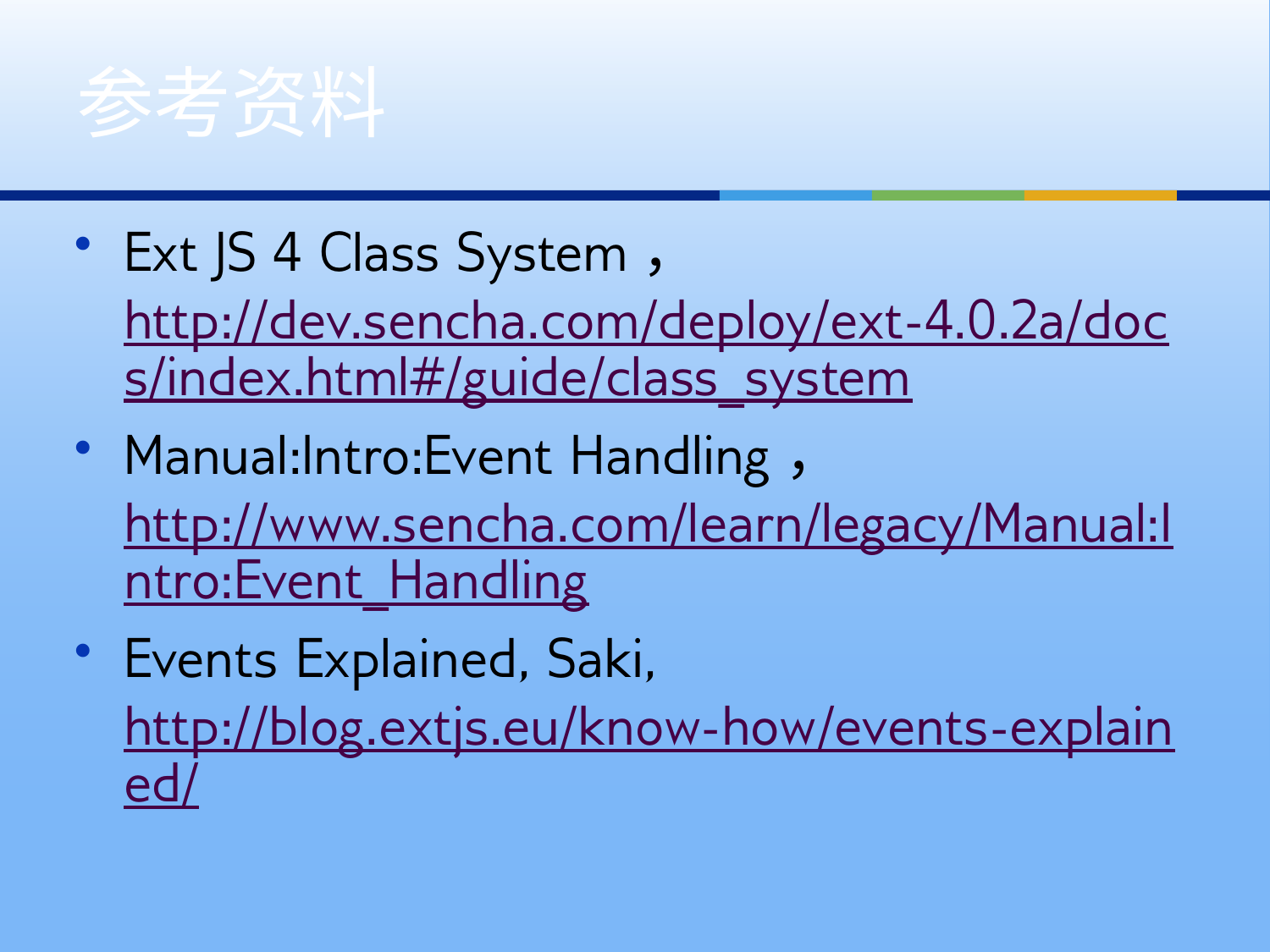

# 参考资料
Ext JS 4 Class System，http://dev.sencha.com/deploy/ext-4.0.2a/docs/index.html#/guide/class_system
Manual:Intro:Event Handling，http://www.sencha.com/learn/legacy/Manual:Intro:Event_Handling
Events Explained, Saki, http://blog.extjs.eu/know-how/events-explained/